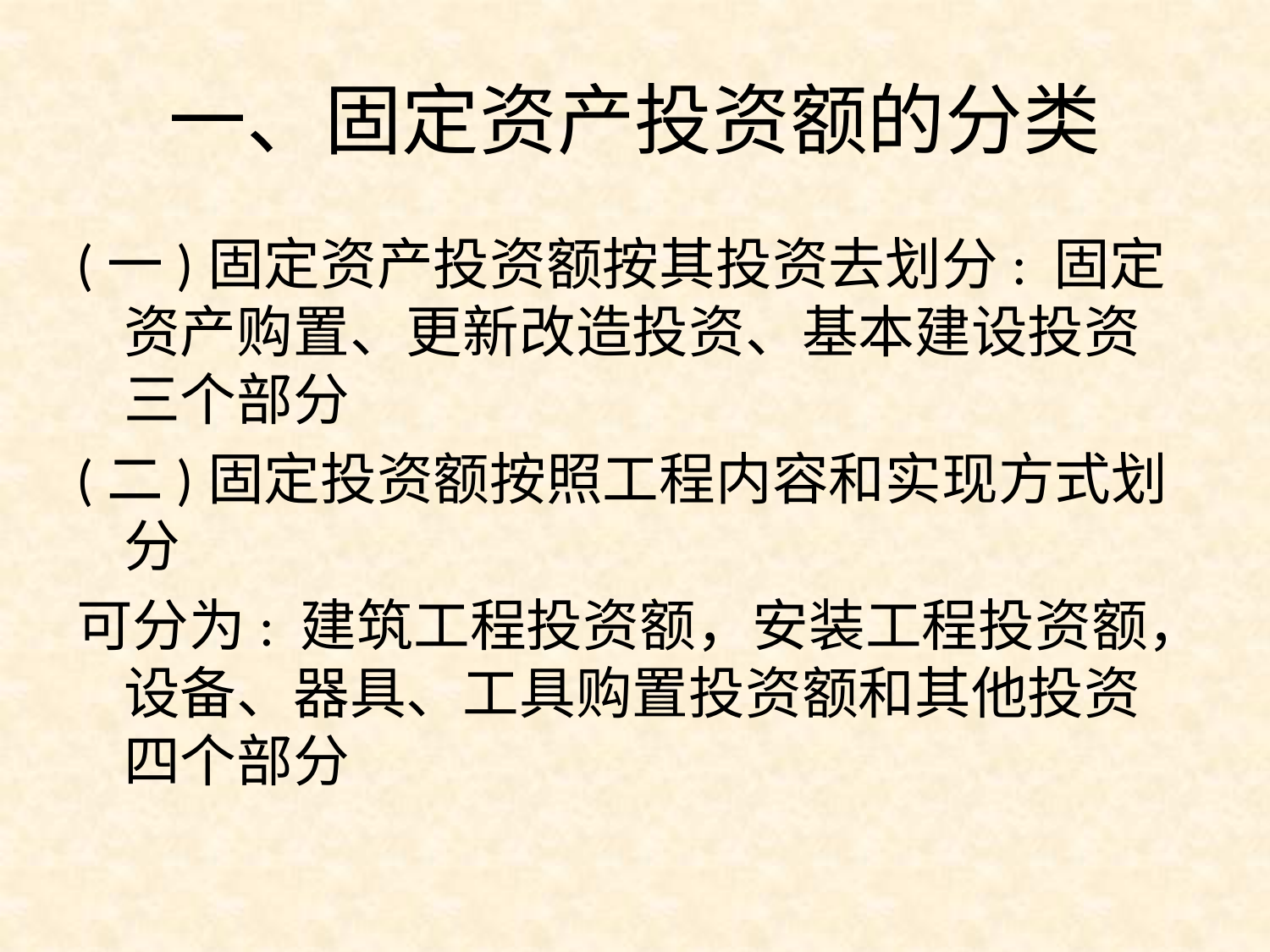

# 一、固定资产投资额的分类
(一)固定资产投资额按其投资去划分: 固定资产购置、更新改造投资、基本建设投资三个部分
(二)固定投资额按照工程内容和实现方式划分
可分为: 建筑工程投资额，安装工程投资额，设备、器具、工具购置投资额和其他投资四个部分